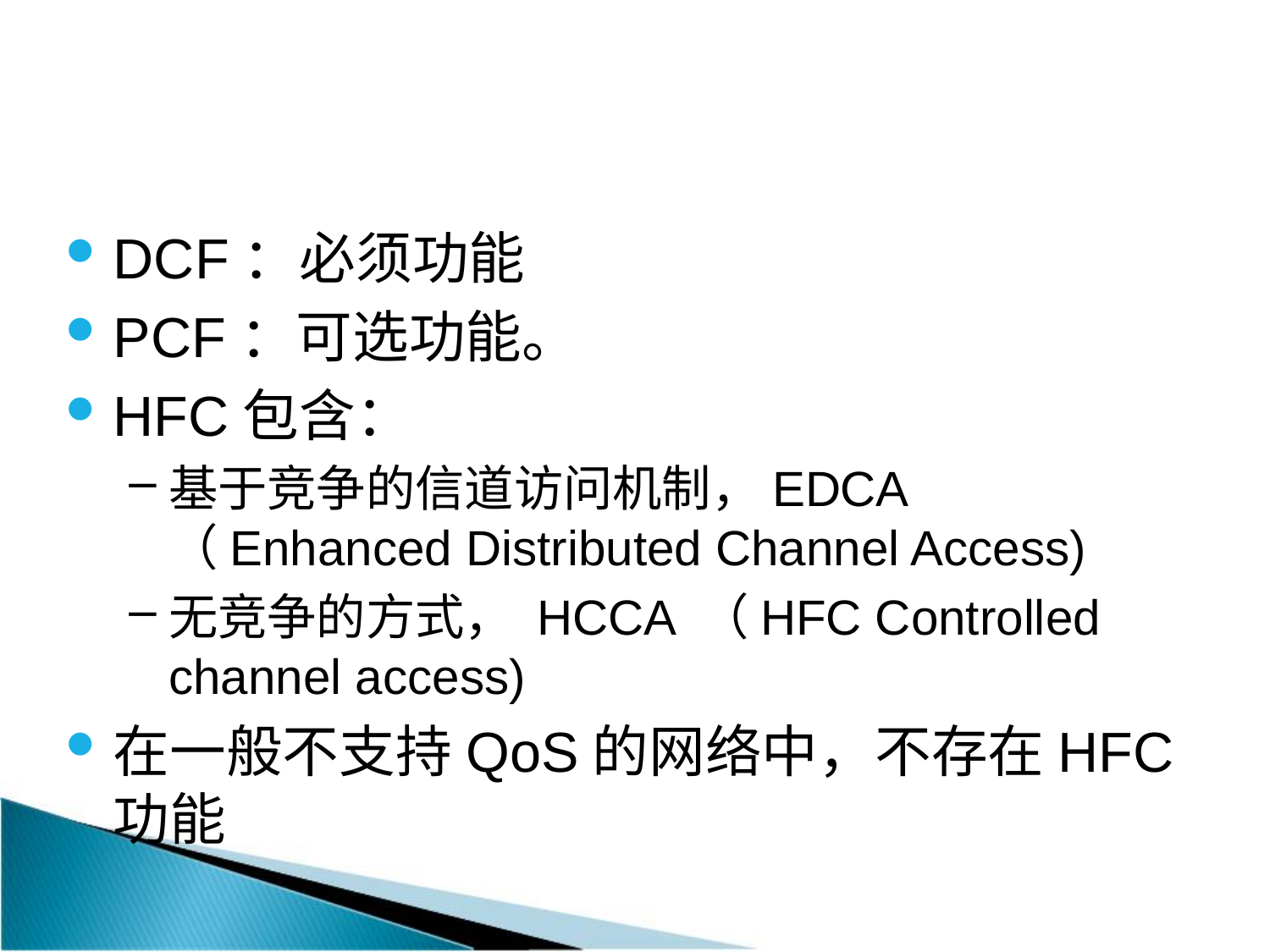

DCF：必须功能
PCF：可选功能。
HFC包含：
基于竞争的信道访问机制，EDCA （Enhanced Distributed Channel Access)
无竞争的方式， HCCA （HFC Controlled channel access)
在一般不支持QoS的网络中，不存在HFC功能